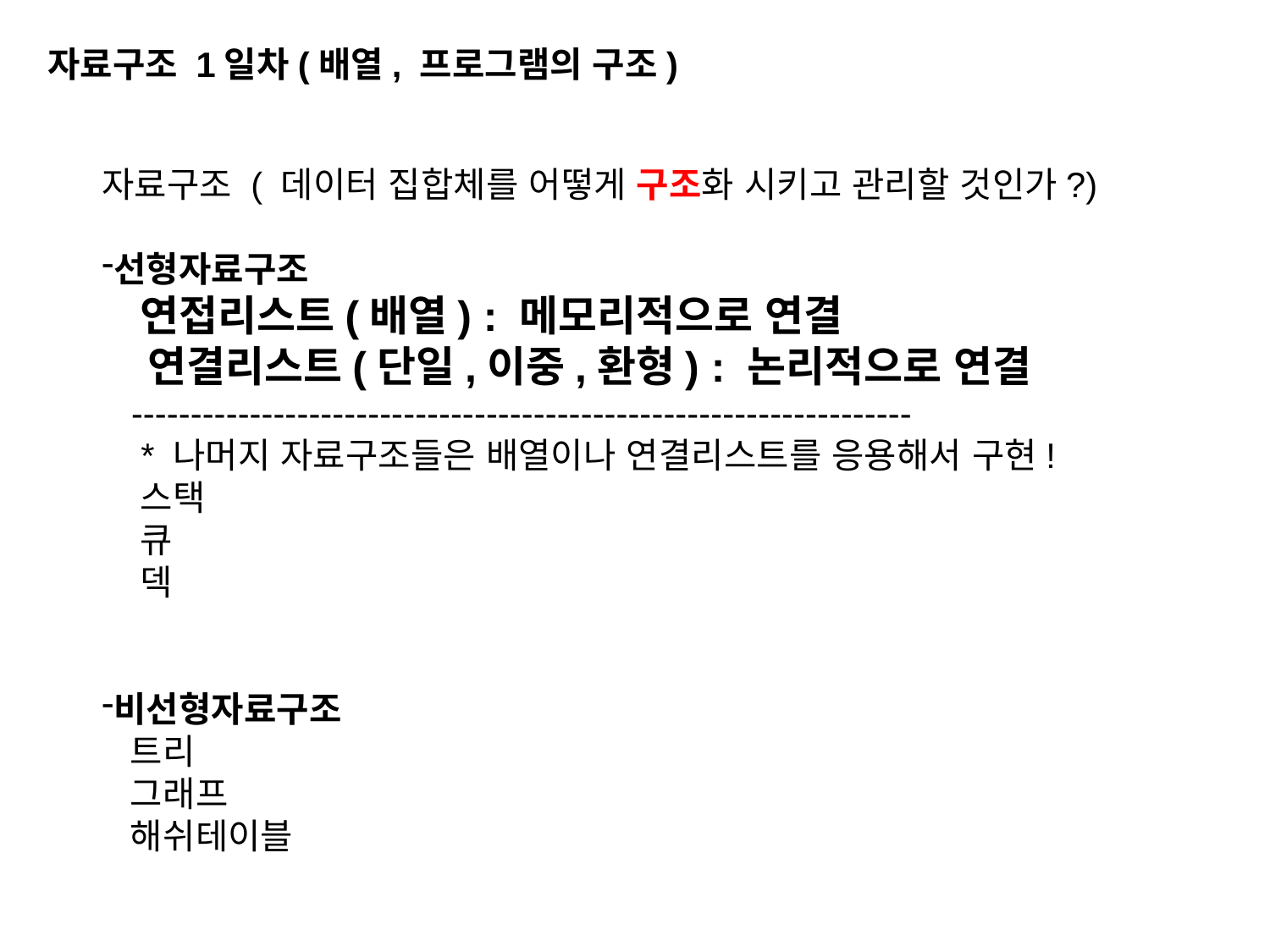

자료구조 1일차(배열, 프로그램의 구조)
자료구조 ( 데이터 집합체를 어떻게 구조화 시키고 관리할 것인가?)

선형자료구조
   연접리스트(배열) : 메모리적으로 연결
   연결리스트(단일,이중,환형) : 논리적으로 연결
   ------------------------------------------------------------------
    * 나머지 자료구조들은 배열이나 연결리스트를 응용해서 구현!
   스택
   큐
   덱

비선형자료구조
  트리
  그래프
  해쉬테이블